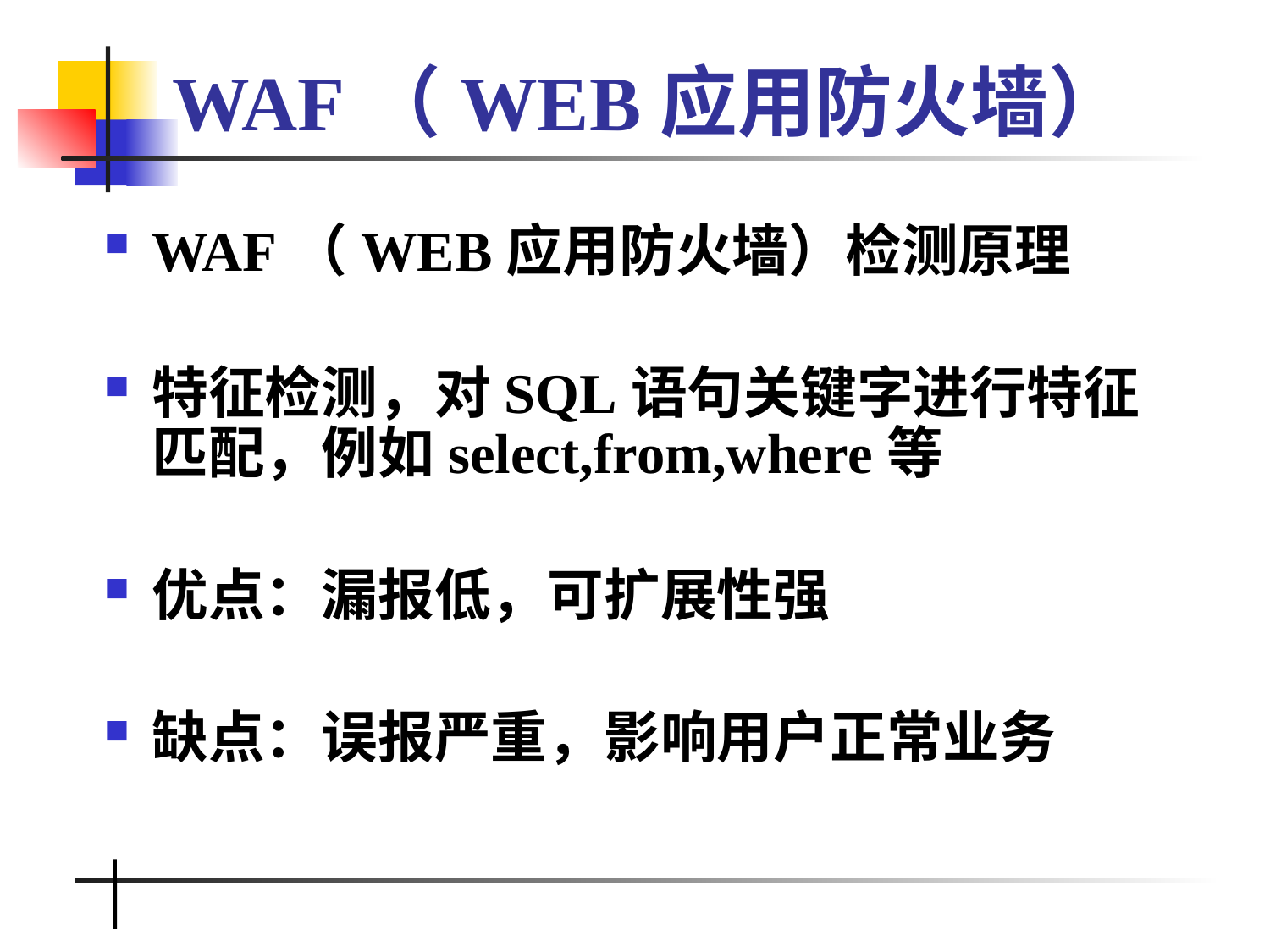

# WAF（WEB应用防火墙）
WAF（WEB应用防火墙）检测原理

特征检测，对SQL语句关键字进行特征匹配，例如select,from,where等

优点：漏报低，可扩展性强

缺点：误报严重，影响用户正常业务